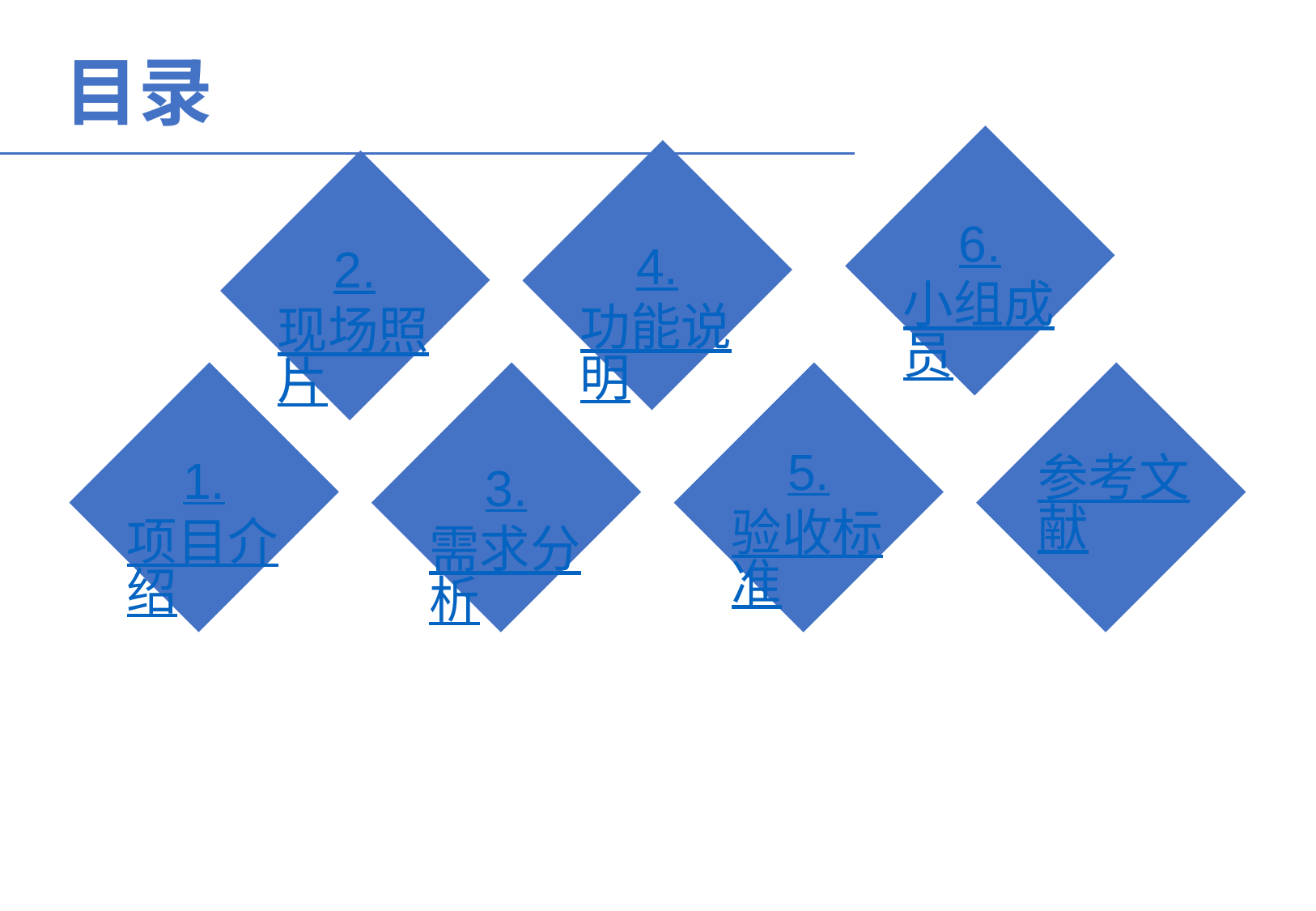

目录

6.小组成员
4.功能说明
2.现场照片

5.验收标准
参考文献
1.项目介绍
3.需求分析